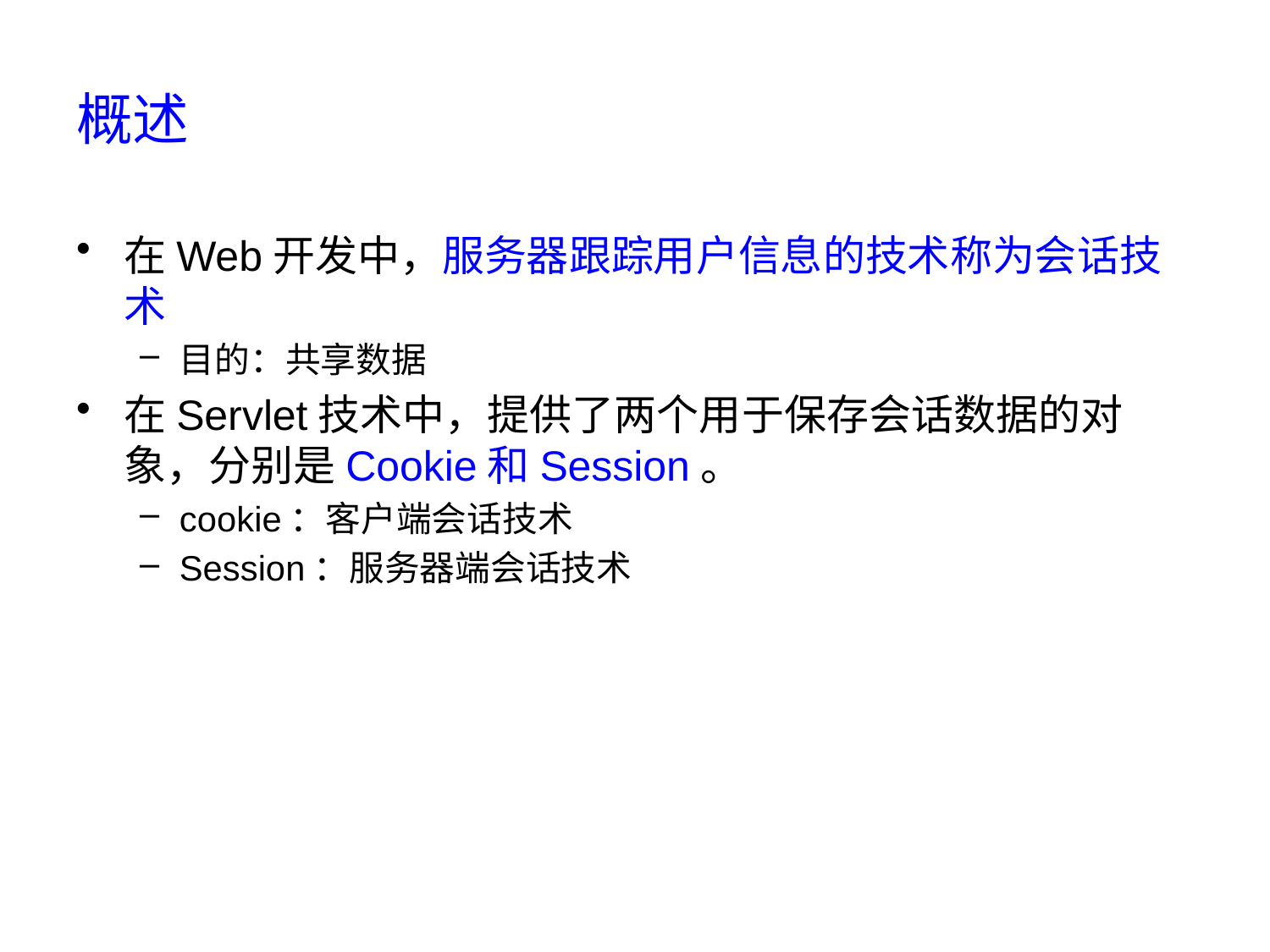

# 概述
在Web开发中，服务器跟踪用户信息的技术称为会话技术
目的：共享数据
在Servlet技术中，提供了两个用于保存会话数据的对象，分别是Cookie和Session。
cookie：客户端会话技术
Session：服务器端会话技术